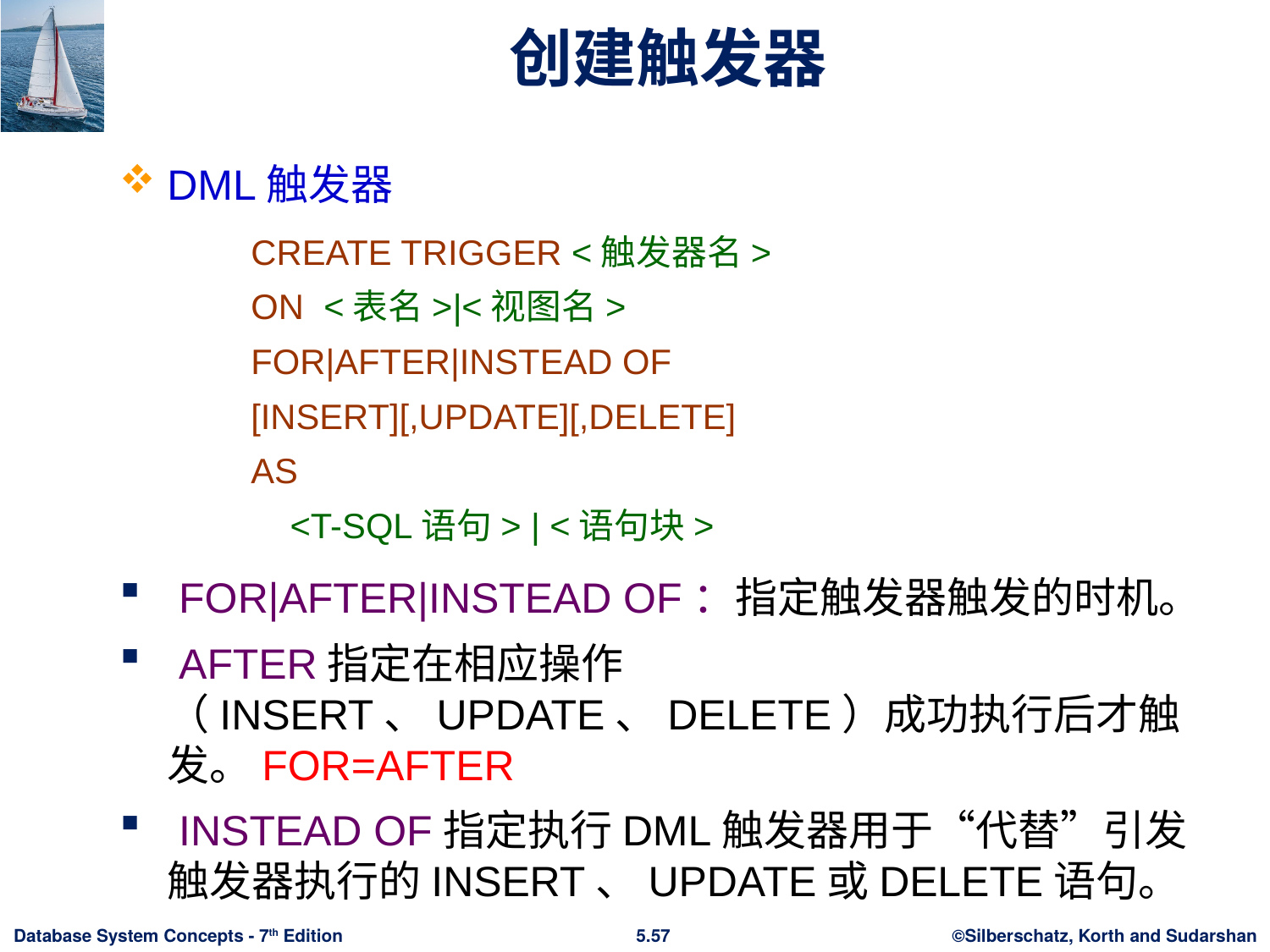

# 创建触发器
DML触发器
       CREATE TRIGGER <触发器名>
       ON  <表名>|<视图名>
       FOR|AFTER|INSTEAD OF
       [INSERT][,UPDATE][,DELETE]
       AS
           <T-SQL语句> | <语句块>
 FOR|AFTER|INSTEAD OF：指定触发器触发的时机。
 AFTER指定在相应操作（INSERT、UPDATE、DELETE）成功执行后才触发。FOR=AFTER
 INSTEAD OF指定执行DML触发器用于“代替”引发触发器执行的INSERT、UPDATE或DELETE语句。